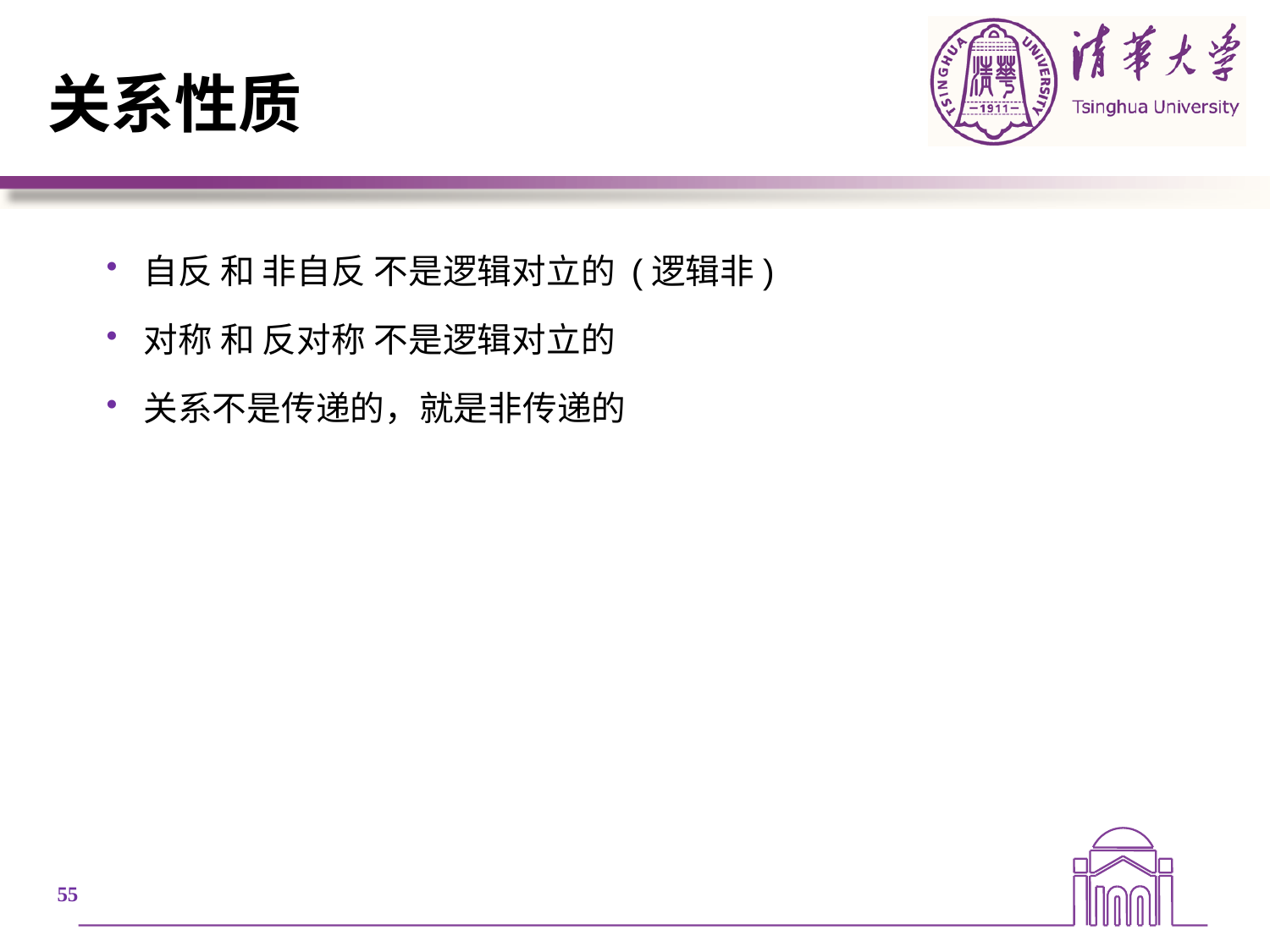

# 关系性质
自反 和 非自反 不是逻辑对立的 (逻辑非)
对称 和 反对称 不是逻辑对立的
关系不是传递的，就是非传递的